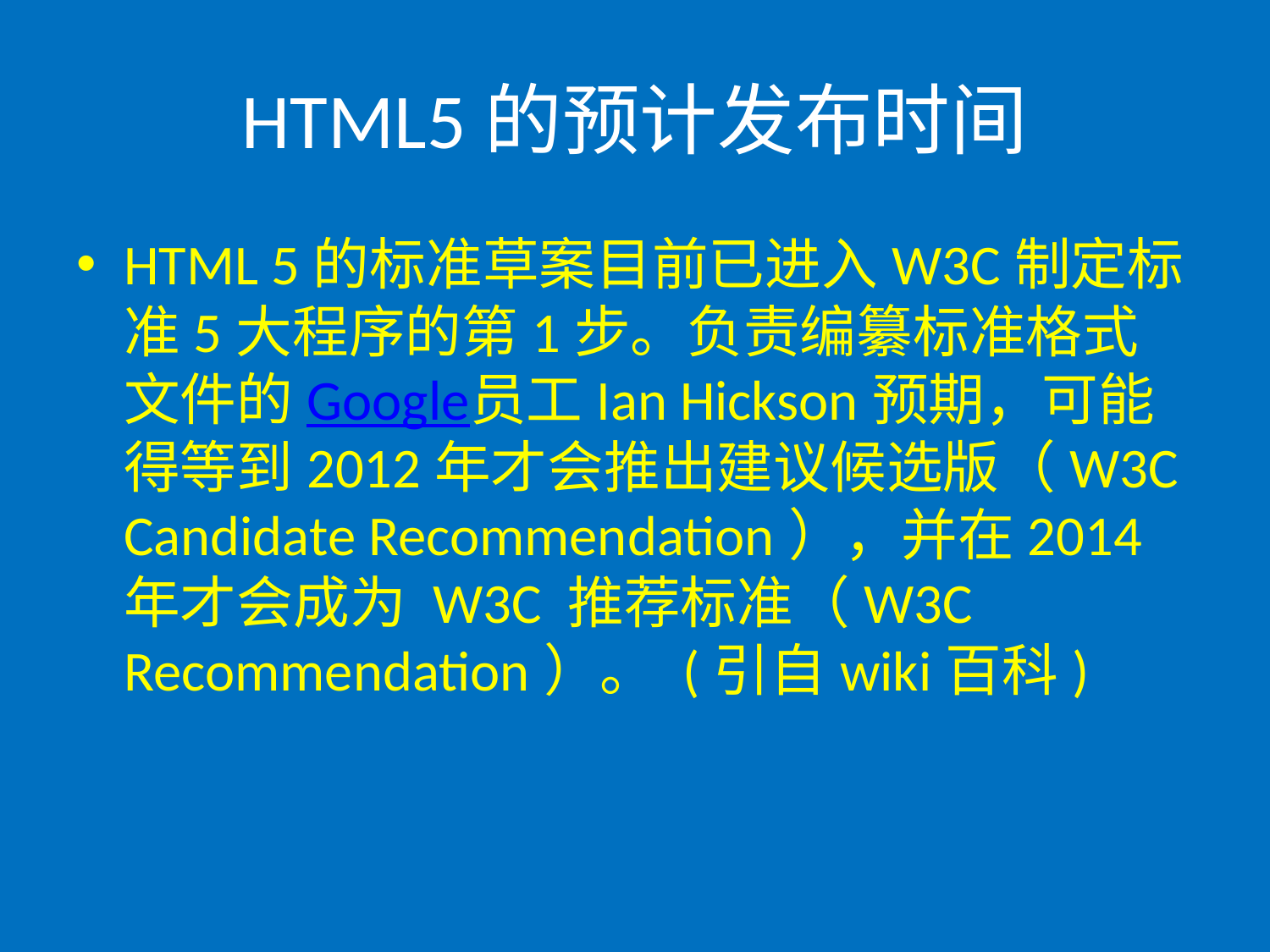

# HTML5的预计发布时间
HTML 5的标准草案目前已进入W3C制定标准5大程序的第1步。负责编纂标准格式文件的Google员工Ian Hickson预期，可能得等到2012年才会推出建议候选版（W3C Candidate Recommendation），并在2014年才会成为 W3C 推荐标准（W3C Recommendation）。 (引自wiki百科)